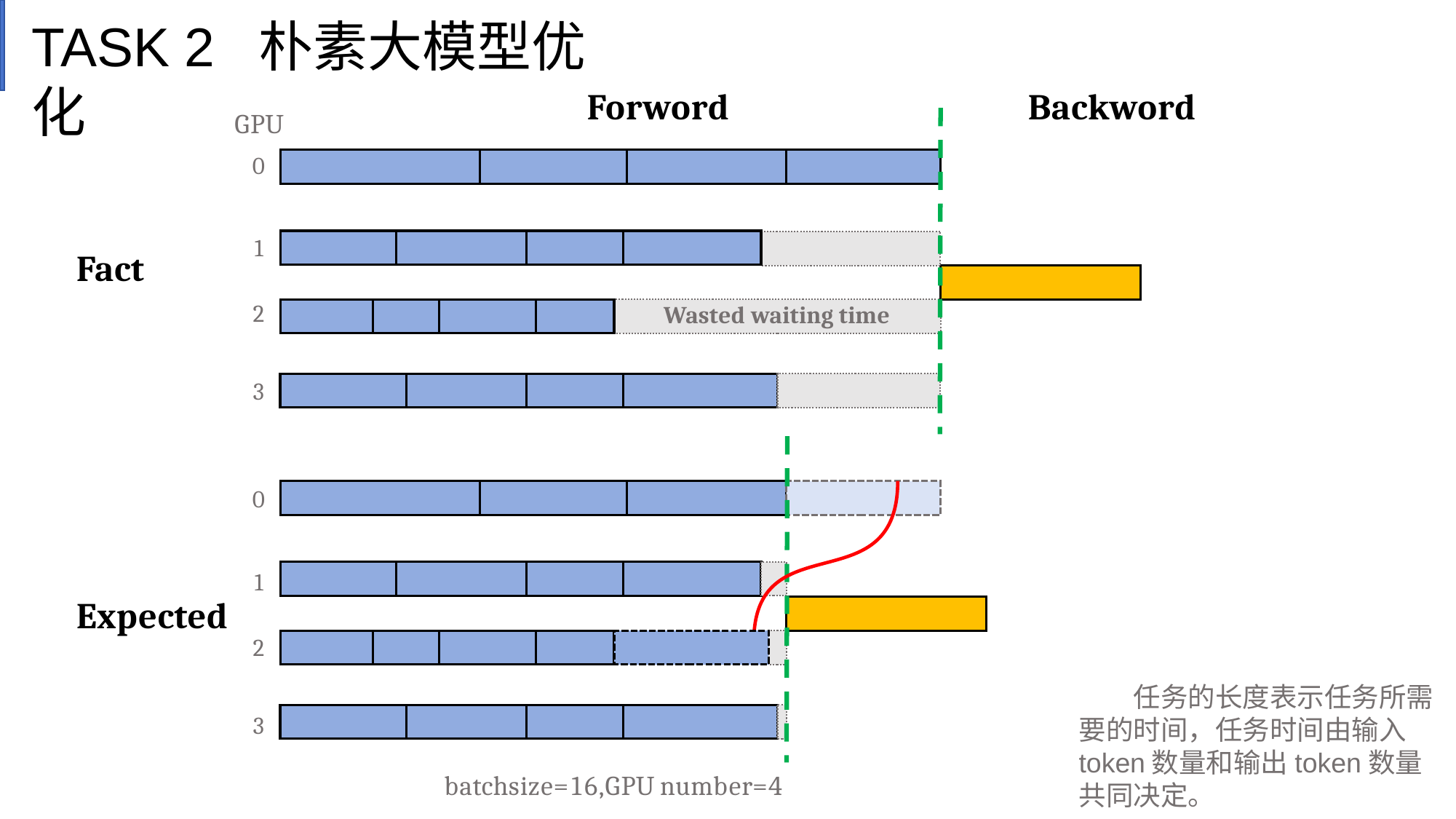

TASK 2  朴素大模型优化
Forword
Backword
GPU
0

1

Fact

2
Wasted waiting time

3

0

1

Expected

2

任务的长度表示任务所需要的时间，任务时间由输入token数量和输出token数量共同决定。
3

batchsize=16,GPU number=4